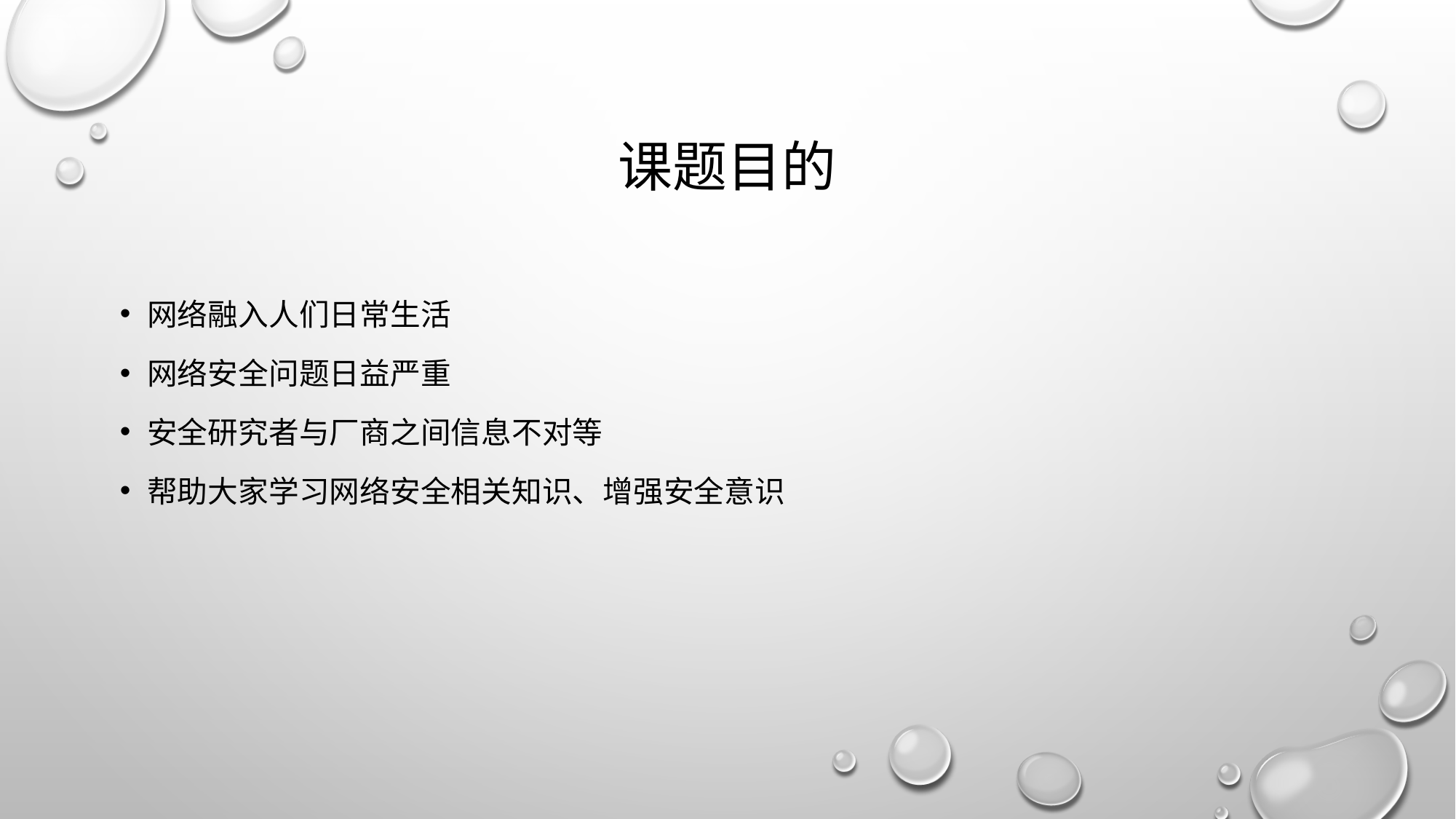

# 课题目的
网络融入人们日常生活
网络安全问题日益严重
安全研究者与厂商之间信息不对等
帮助大家学习网络安全相关知识、增强安全意识